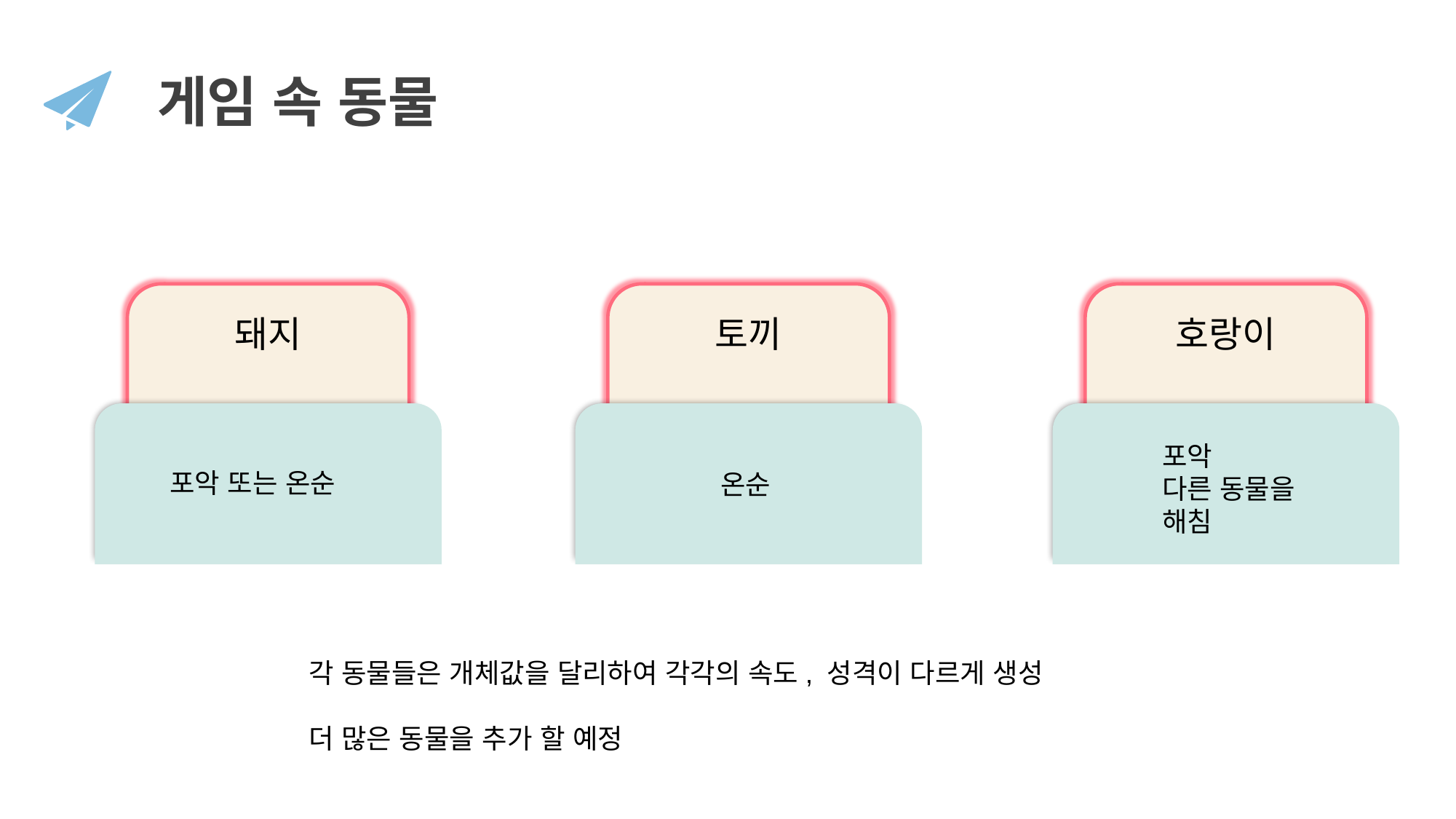

게임 속 동물

돼지

토끼

호랑이

포악
다른 동물을 해침
포악 또는 온순
온순
각 동물들은 개체값을 달리하여 각각의 속도, 성격이 다르게 생성

더 많은 동물을 추가 할 예정